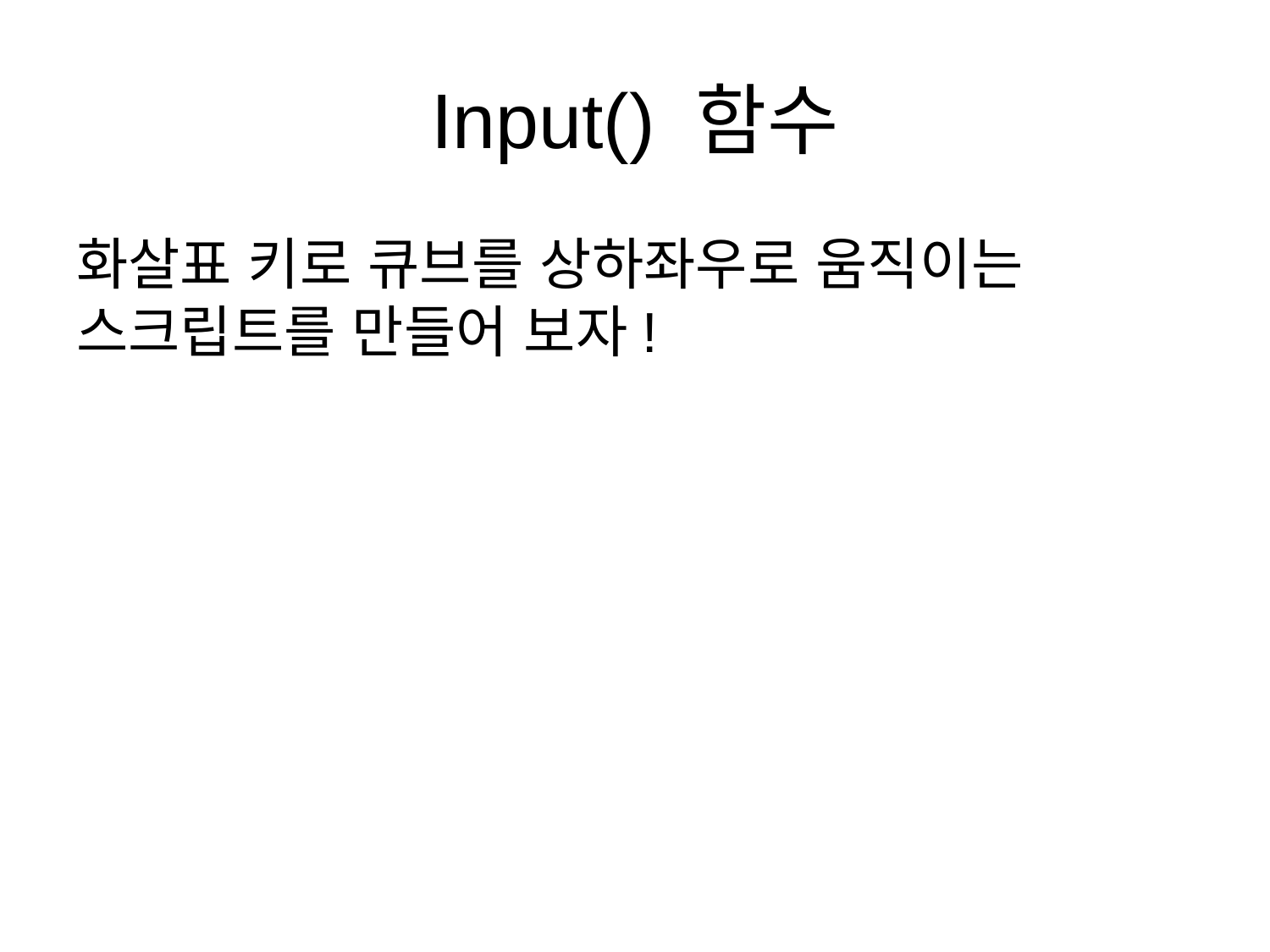

# Input() 함수
화살표 키로 큐브를 상하좌우로 움직이는 스크립트를 만들어 보자!